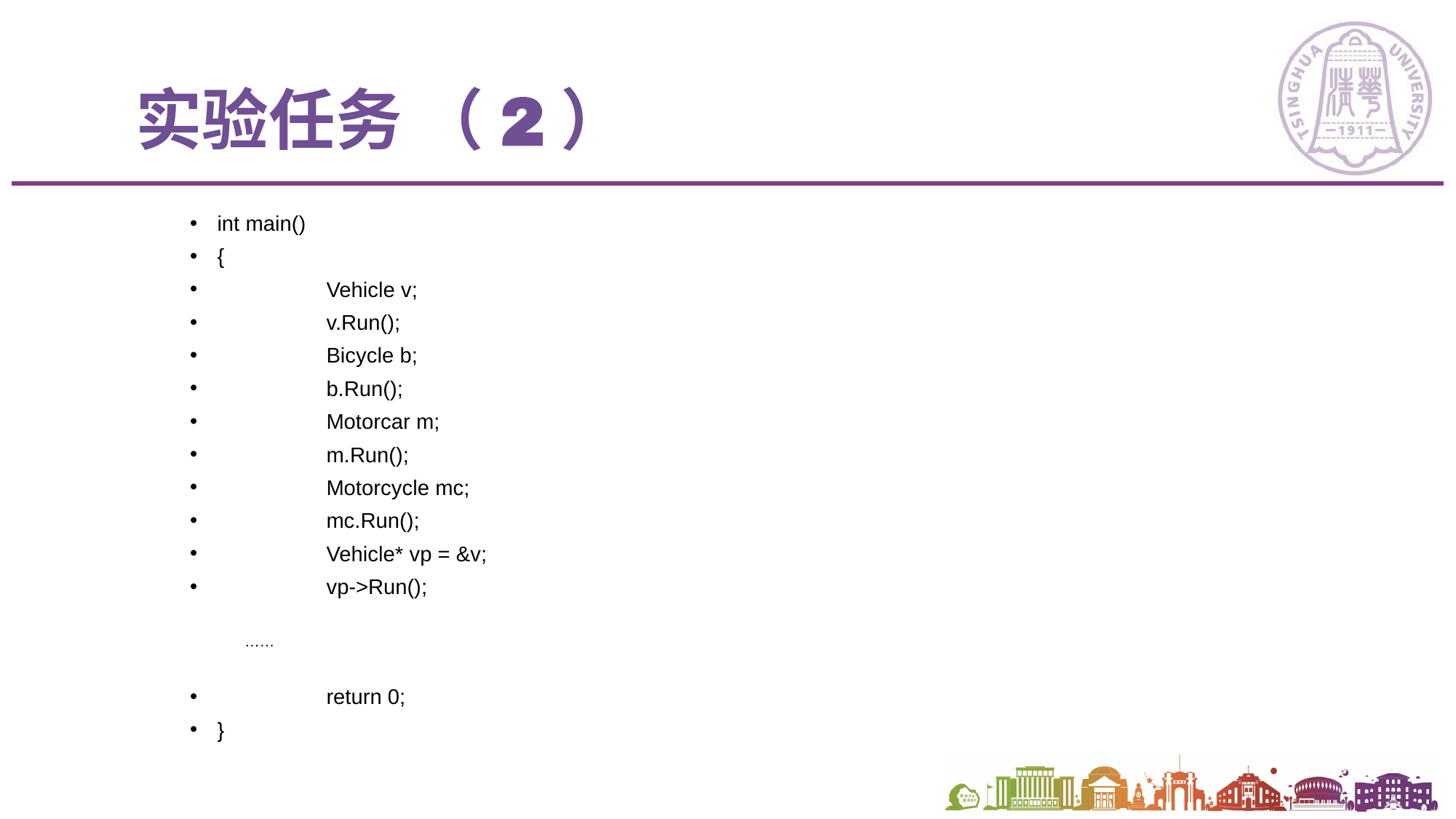

实验任务 （2）

int main()
{
	Vehicle v;
	v.Run();
	Bicycle b;
	b.Run();
	Motorcar m;
	m.Run();
	Motorcycle mc;
	mc.Run();
	Vehicle* vp = &v;
	vp->Run();

……

	return 0;
}